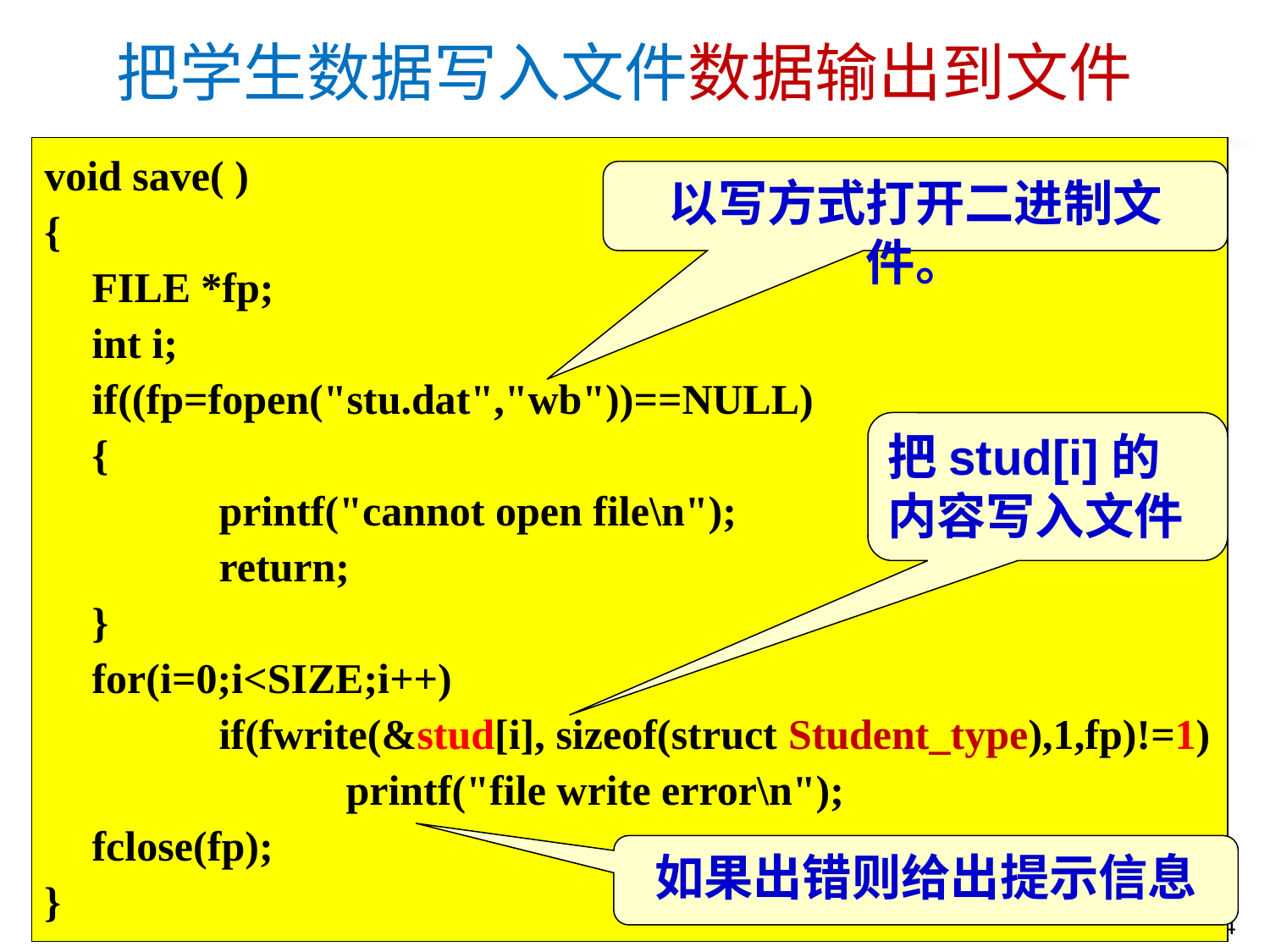

把学生数据写入文件数据输出到文件
void save( )
{
	FILE *fp;
	int i;
	if((fp=fopen("stu.dat","wb"))==NULL)
	{
		printf("cannot open file\n");
		return;
	}
	for(i=0;i<SIZE;i++)
		if(fwrite(&stud[i], sizeof(struct Student_type),1,fp)!=1)
			printf("file write error\n");
	fclose(fp);
}

以写方式打开二进制文件。
把stud[i]的内容写入文件
如果出错则给出提示信息
2023/12/12
王化雨 whuayu000@163.com 13306442222
38/34